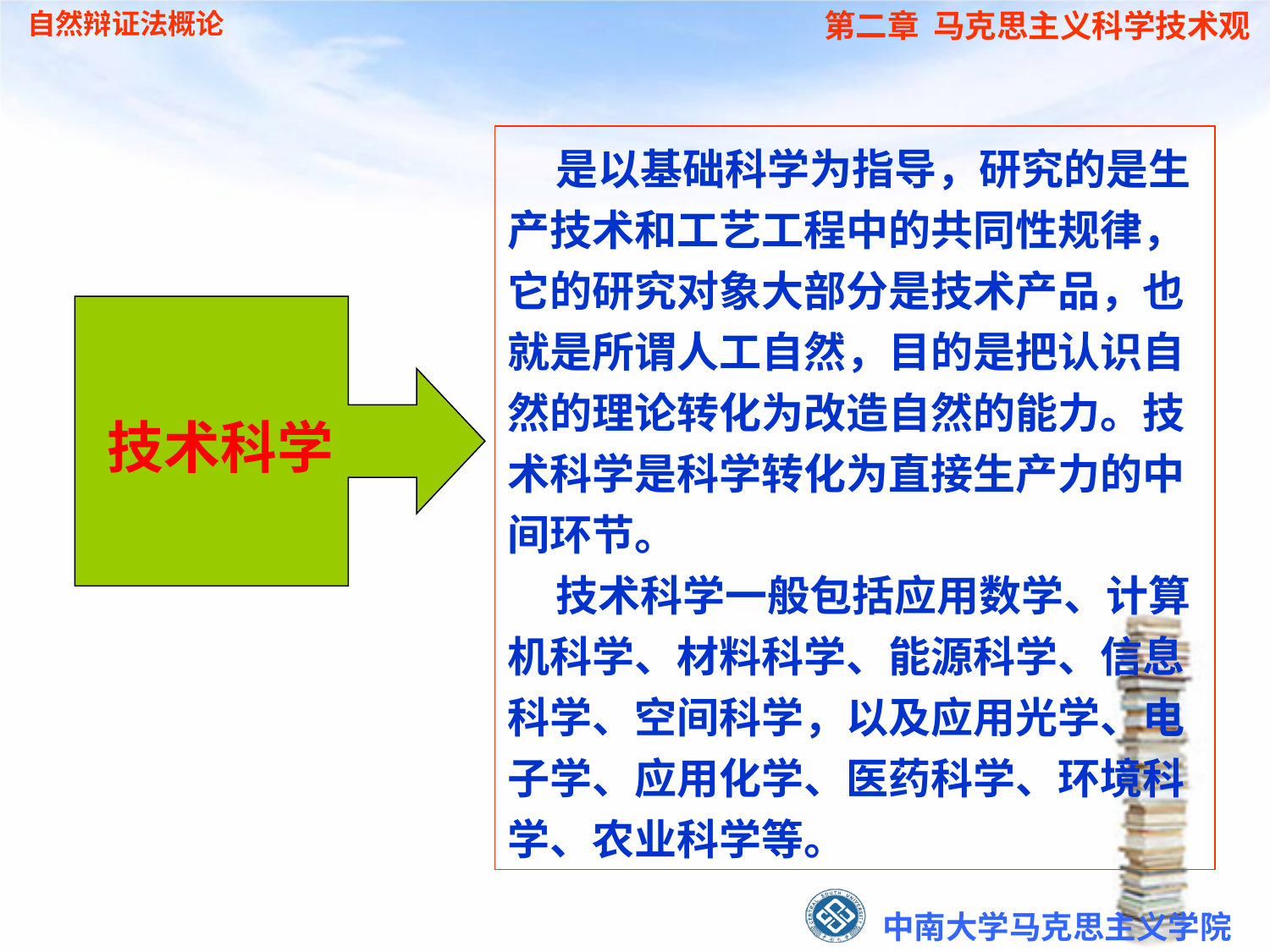

是以基础科学为指导，研究的是生产技术和工艺工程中的共同性规律，它的研究对象大部分是技术产品，也就是所谓人工自然，目的是把认识自然的理论转化为改造自然的能力。技术科学是科学转化为直接生产力的中间环节。
    技术科学一般包括应用数学、计算机科学、材料科学、能源科学、信息科学、空间科学，以及应用光学、电子学、应用化学、医药科学、环境科学、农业科学等。

技术科学